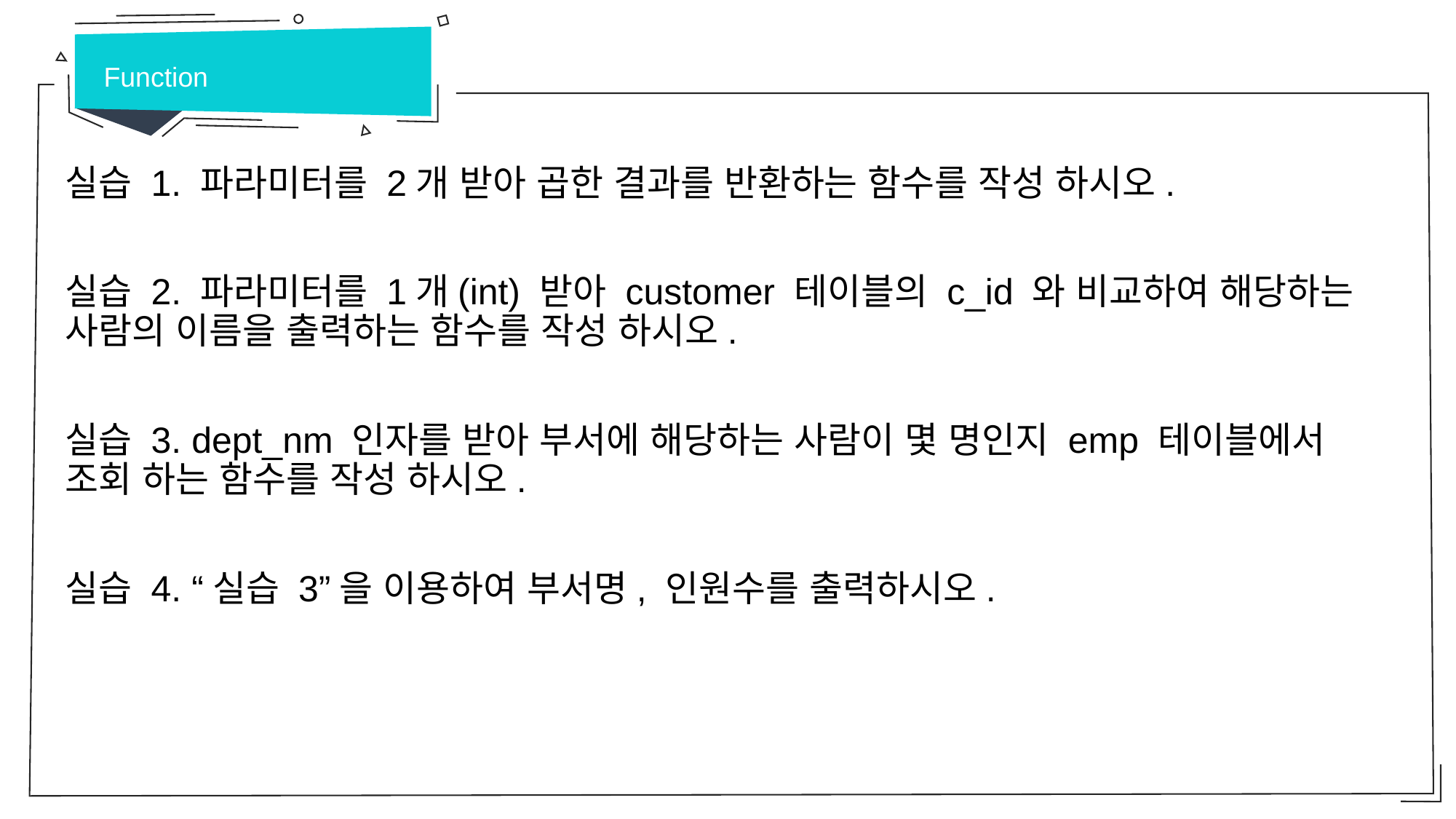

Function
실습 1. 파라미터를 2개 받아 곱한 결과를 반환하는 함수를 작성 하시오.

실습 2. 파라미터를 1개(int) 받아 customer 테이블의 c_id 와 비교하여 해당하는 사람의 이름을 출력하는 함수를 작성 하시오.

실습 3. dept_nm 인자를 받아 부서에 해당하는 사람이 몇 명인지 emp 테이블에서 조회 하는 함수를 작성 하시오.

실습 4. “실습 3”을 이용하여 부서명, 인원수를 출력하시오.